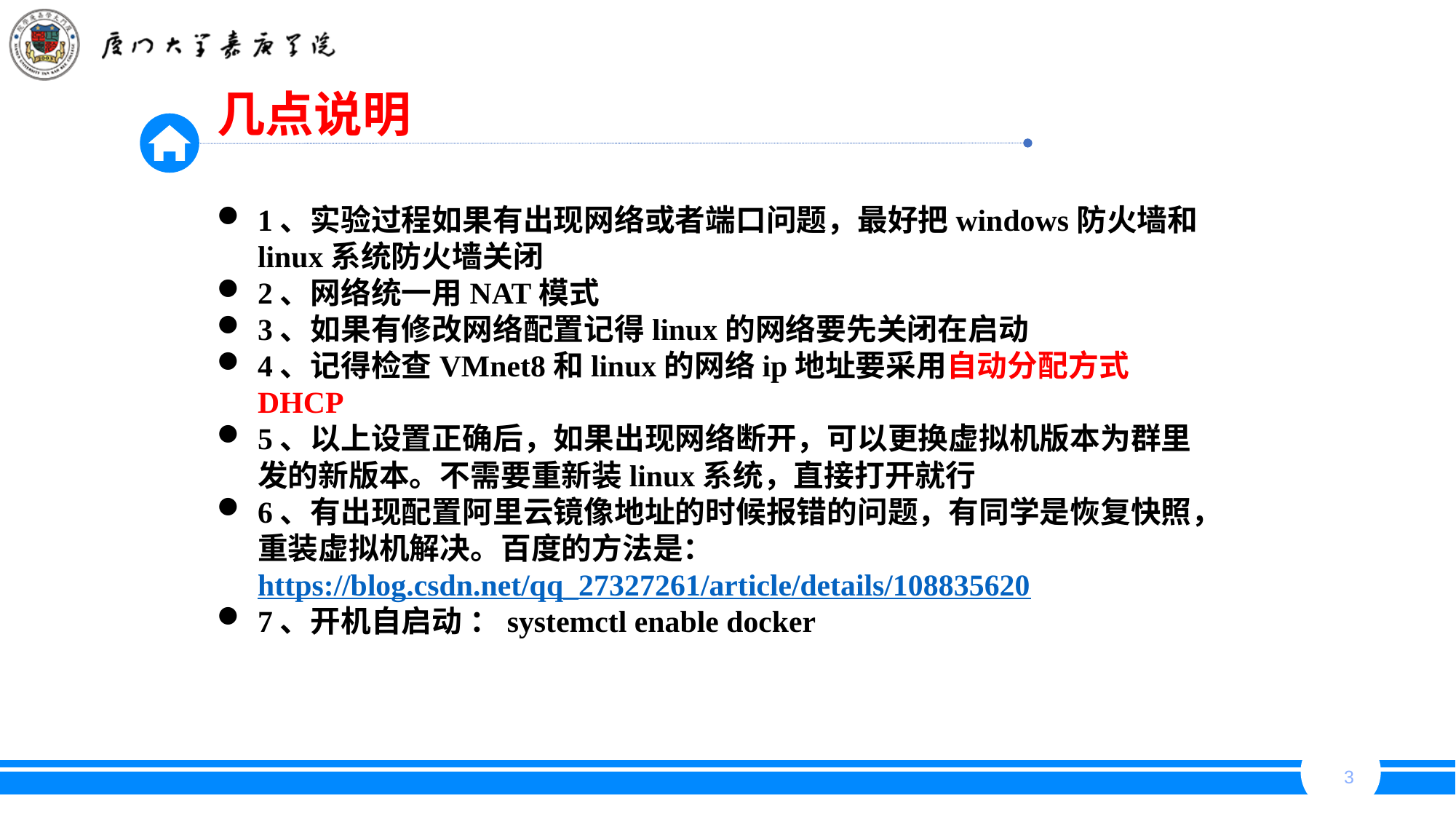

几点说明
1、实验过程如果有出现网络或者端口问题，最好把windows防火墙和linux系统防火墙关闭
2、网络统一用NAT模式
3、如果有修改网络配置记得linux的网络要先关闭在启动
4、记得检查VMnet8和linux的网络ip地址要采用自动分配方式 DHCP
5、以上设置正确后，如果出现网络断开，可以更换虚拟机版本为群里发的新版本。不需要重新装linux系统，直接打开就行
6、有出现配置阿里云镜像地址的时候报错的问题，有同学是恢复快照，重装虚拟机解决。百度的方法是： https://blog.csdn.net/qq_27327261/article/details/108835620
7、开机自启动 ：systemctl enable docker
3